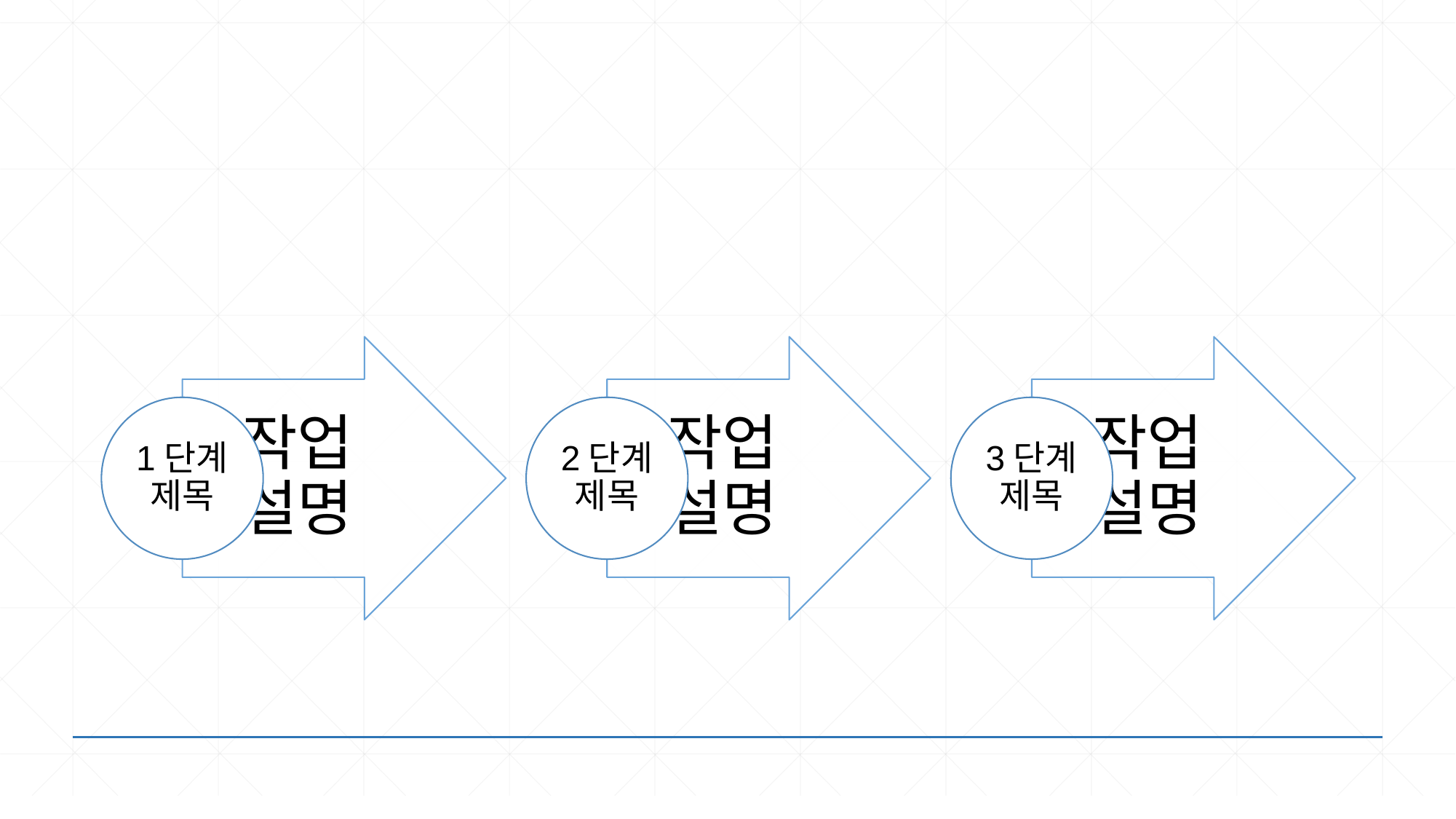

#
작업 설명
1단계 제목
작업 설명
2단계 제목
작업 설명
3단계 제목